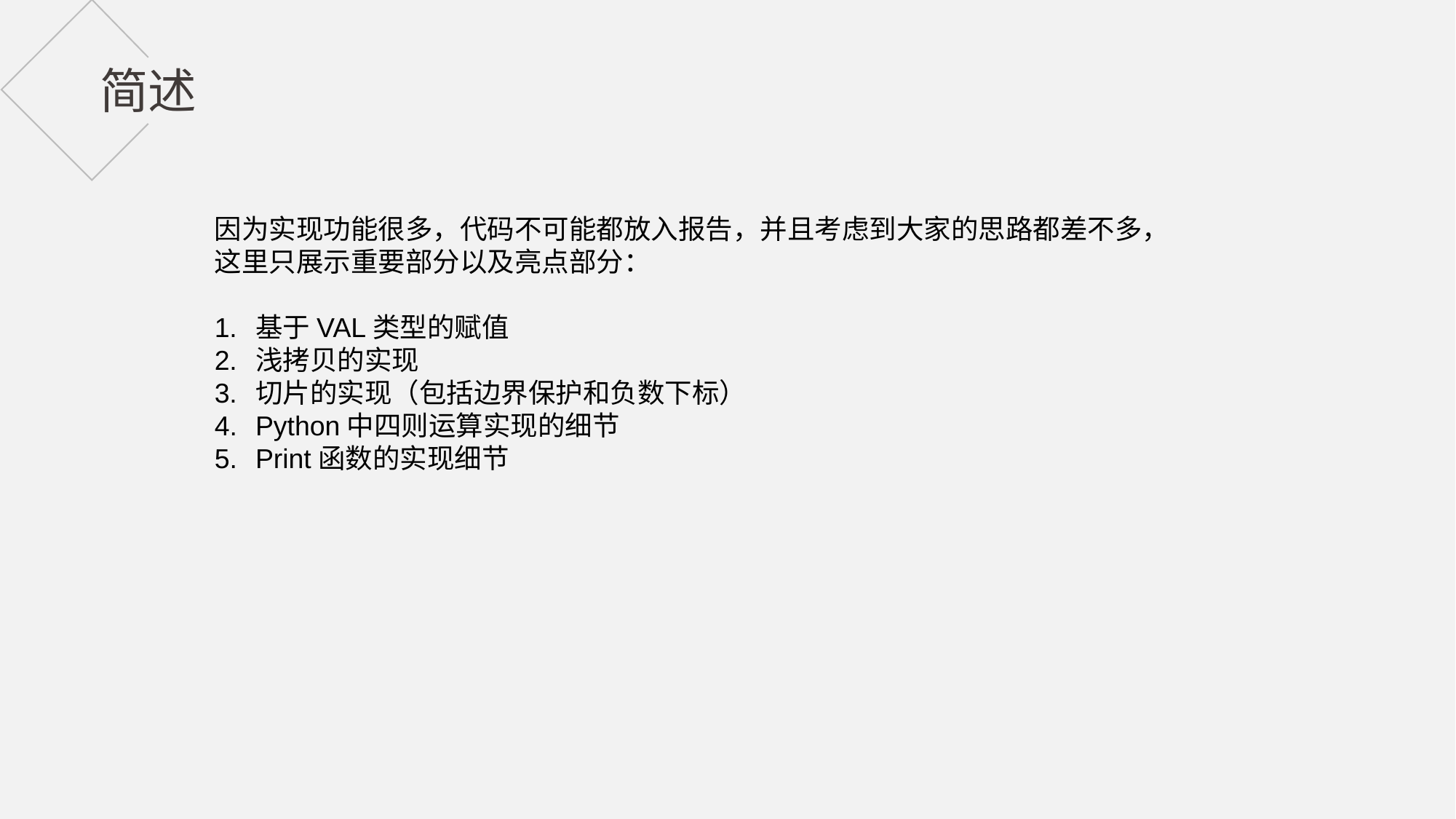

简述
因为实现功能很多，代码不可能都放入报告，并且考虑到大家的思路都差不多，
这里只展示重要部分以及亮点部分：

基于VAL类型的赋值
浅拷贝的实现
切片的实现（包括边界保护和负数下标）
Python中四则运算实现的细节
Print函数的实现细节